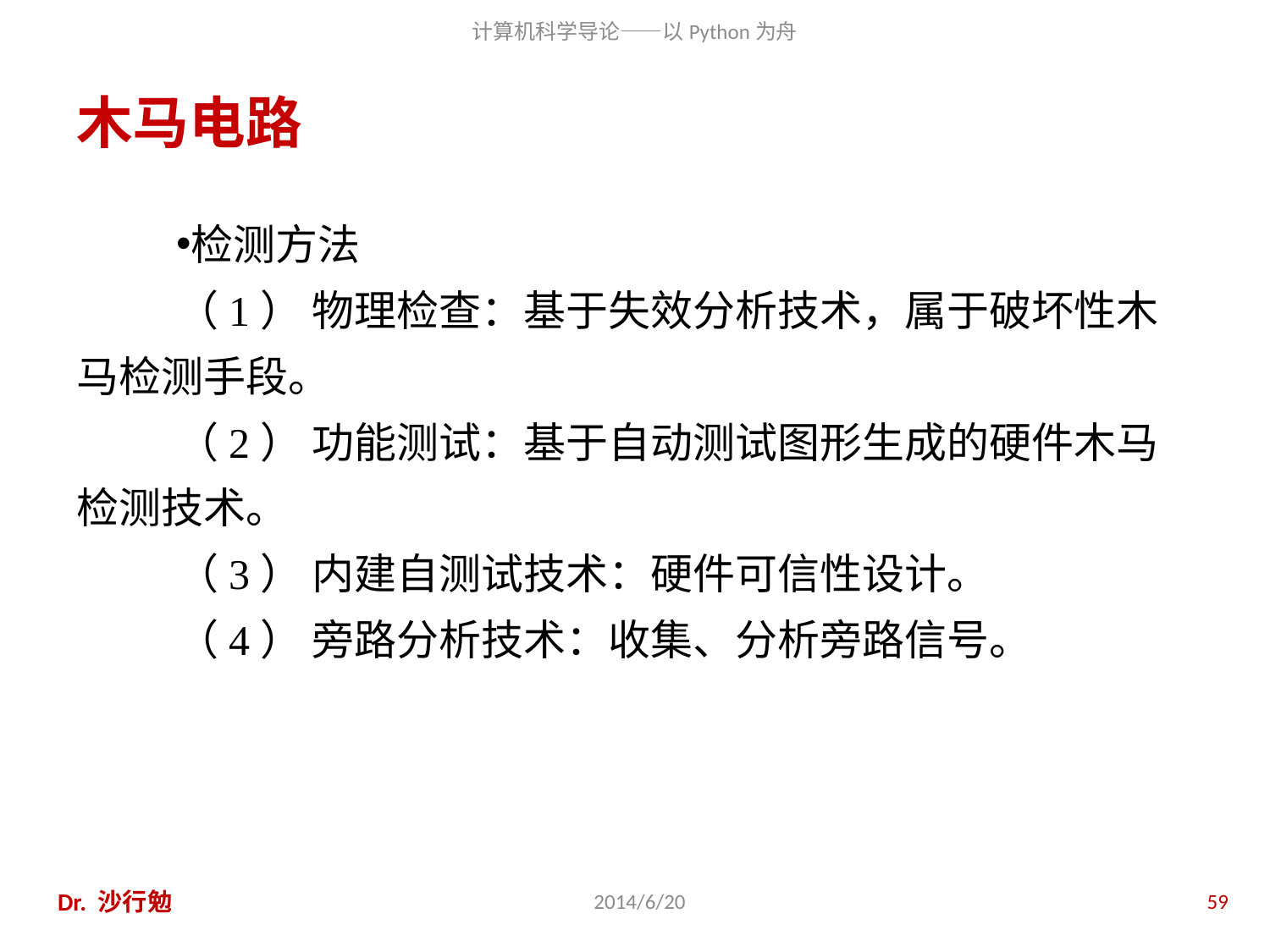

# 木马电路
检测方法
（1） 物理检查：基于失效分析技术，属于破坏性木马检测手段。
（2） 功能测试：基于自动测试图形生成的硬件木马检测技术。
（3） 内建自测试技术：硬件可信性设计。
（4） 旁路分析技术：收集、分析旁路信号。

Dr. 沙行勉
2014/6/20
59